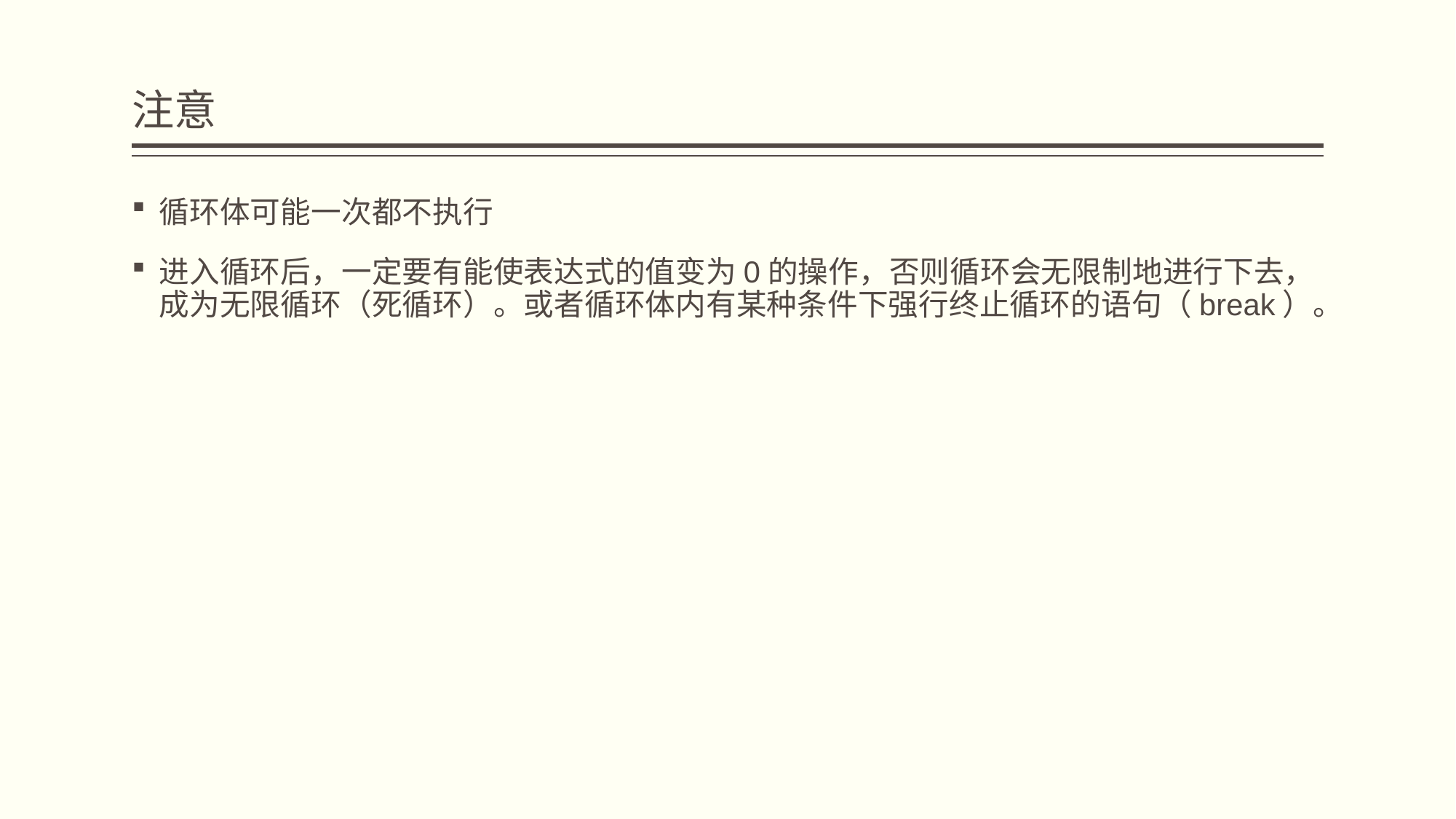

# 注意
循环体可能一次都不执行
进入循环后，一定要有能使表达式的值变为0的操作，否则循环会无限制地进行下去，成为无限循环（死循环）。或者循环体内有某种条件下强行终止循环的语句（break）。